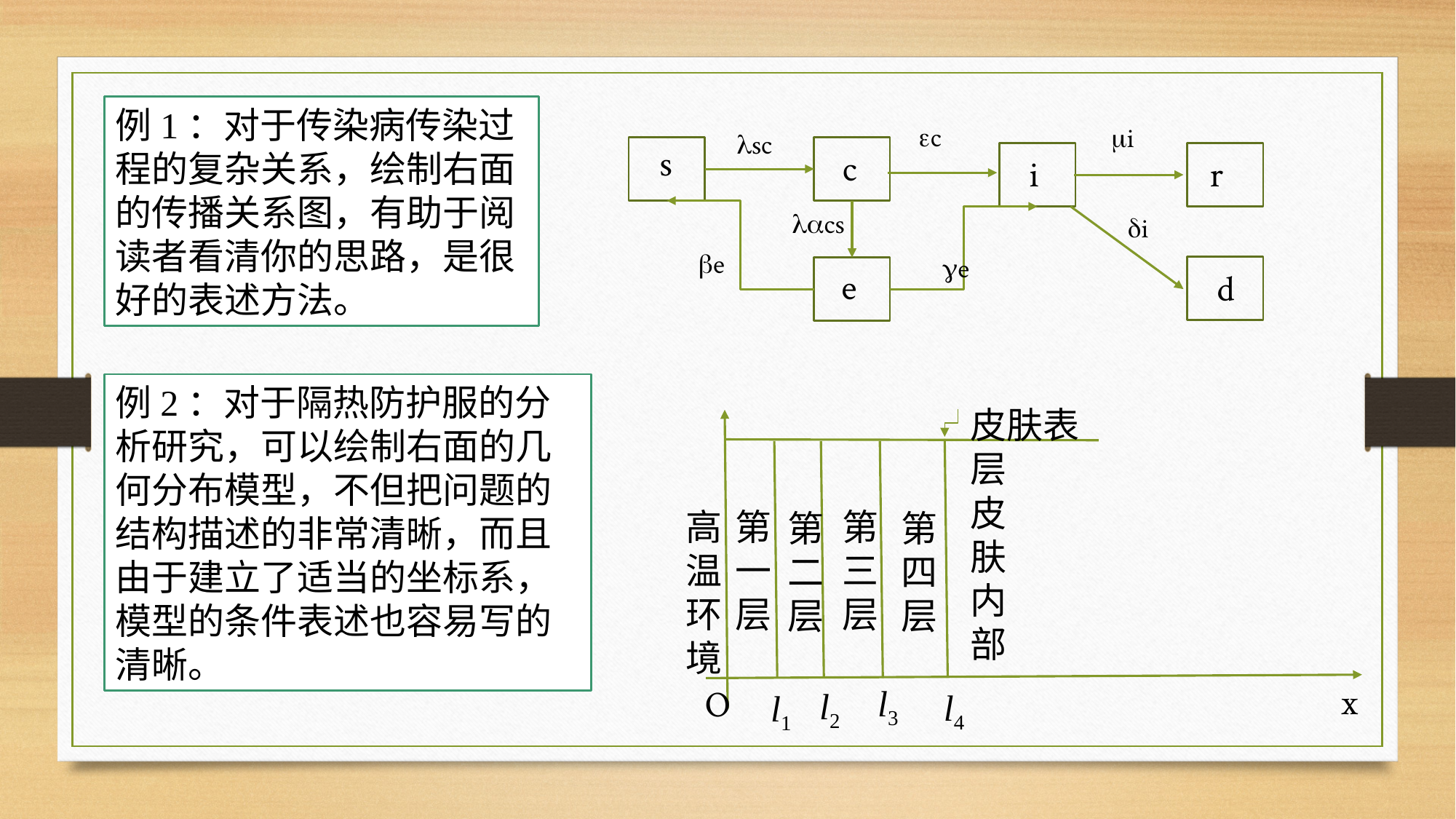

例1：对于传染病传染过程的复杂关系，绘制右面的传播关系图，有助于阅读者看清你的思路，是很好的表述方法。
εc
μi
λsc
s

c
r
i
e
λαcs
βe
γe
δi
d

例2：对于隔热防护服的分析研究，可以绘制右面的几何分布模型，不但把问题的结构描述的非常清晰，而且由于建立了适当的坐标系，模型的条件表述也容易写的清晰。
皮肤表层
皮肤内部
高温环境
第一层
第三层
第二层
第四层
x
O
l3
l2
l4
l1
几何模型